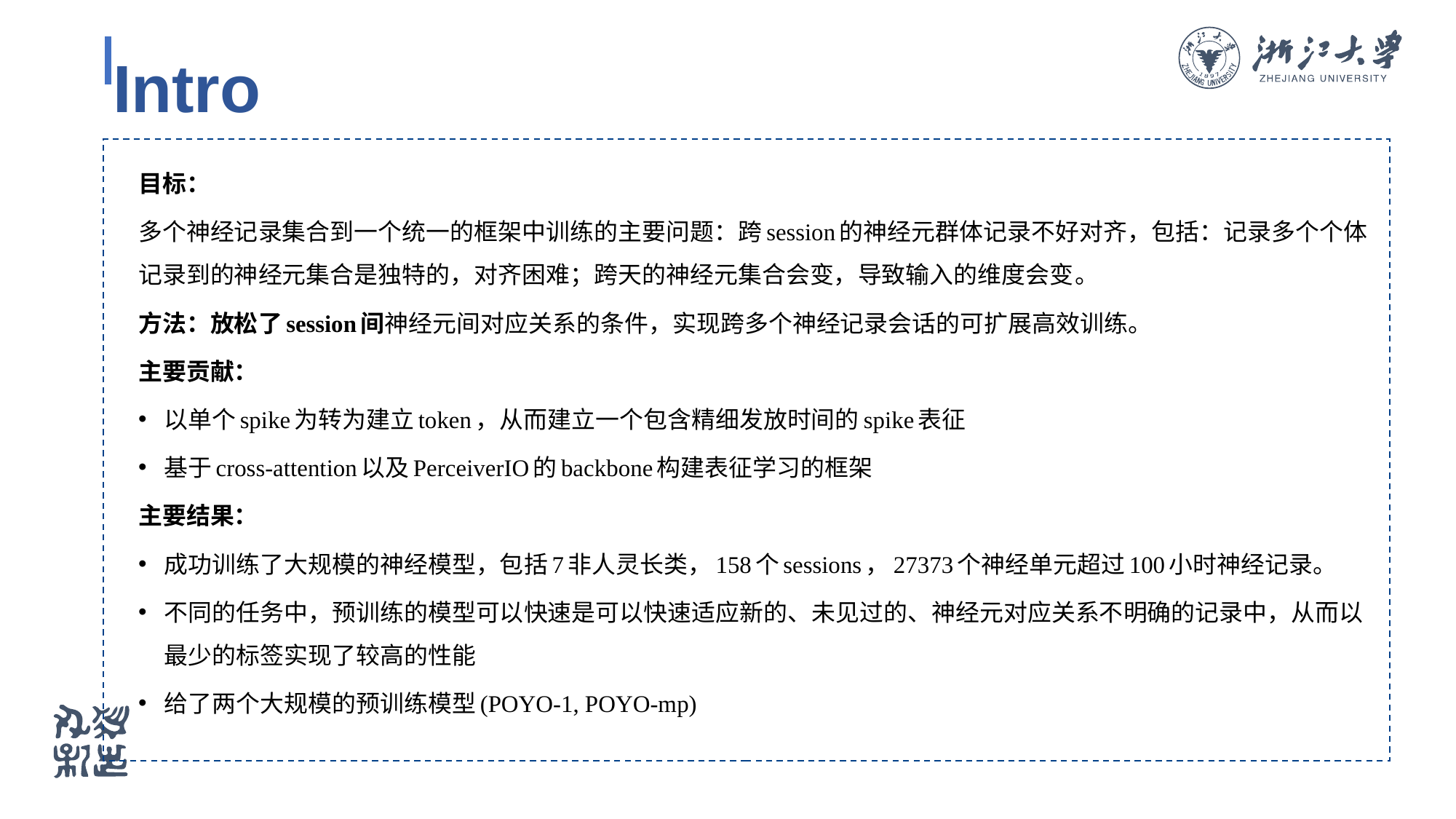

Intro

目标：
多个神经记录集合到一个统一的框架中训练的主要问题：跨session的神经元群体记录不好对齐，包括：记录多个个体记录到的神经元集合是独特的，对齐困难；跨天的神经元集合会变，导致输入的维度会变。
方法：放松了session间神经元间对应关系的条件，实现跨多个神经记录会话的可扩展高效训练。
主要贡献：
以单个spike为转为建立token，从而建立一个包含精细发放时间的spike表征
基于cross-attention以及PerceiverIO的backbone构建表征学习的框架
主要结果：
成功训练了大规模的神经模型，包括7非人灵长类，158个sessions，27373个神经单元超过100小时神经记录。
不同的任务中，预训练的模型可以快速是可以快速适应新的、未见过的、神经元对应关系不明确的记录中，从而以最少的标签实现了较高的性能
给了两个大规模的预训练模型(POYO-1, POYO-mp)